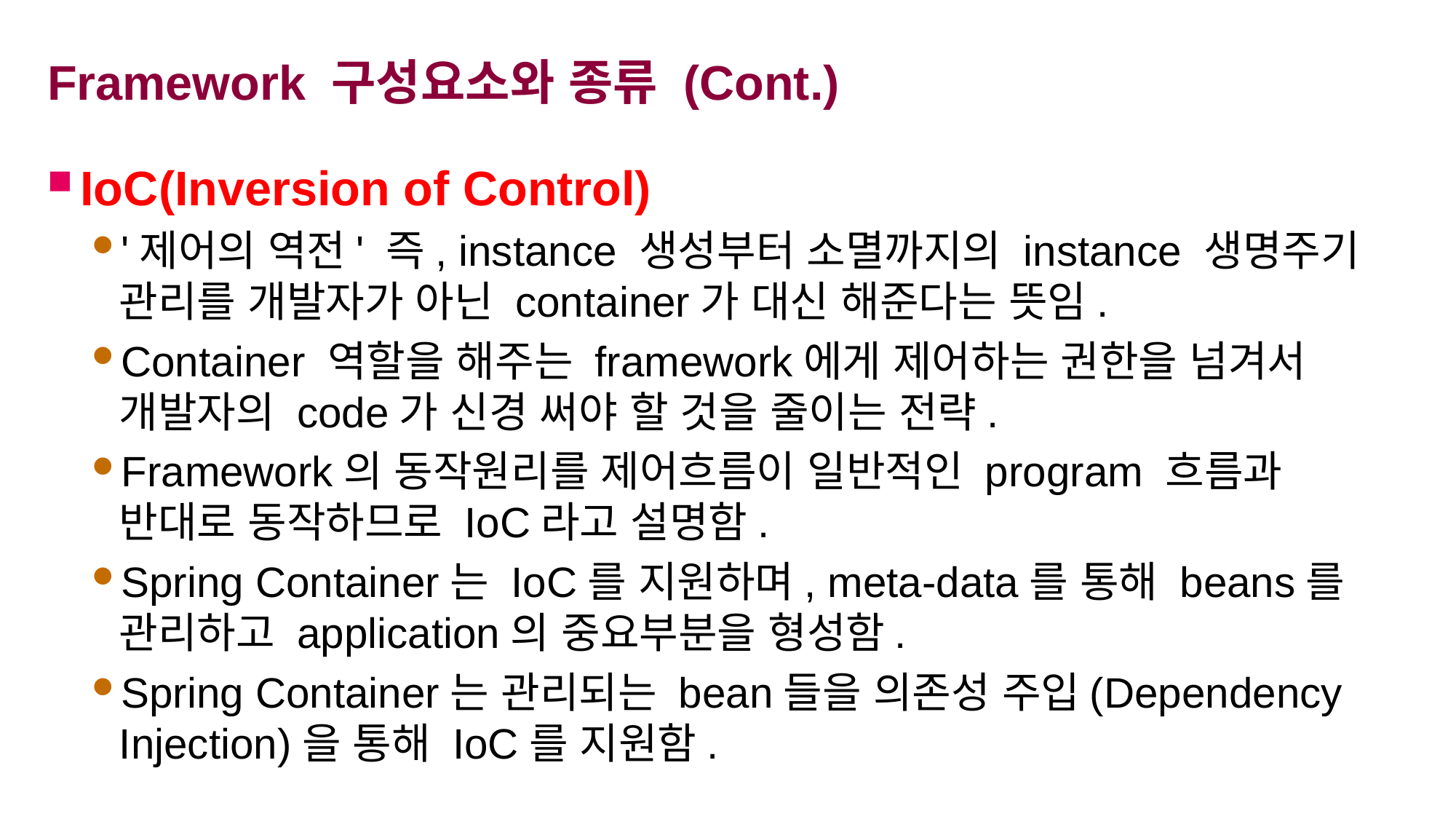

# Framework 구성요소와 종류 (Cont.)
IoC(Inversion of Control)
'제어의 역전' 즉, instance 생성부터 소멸까지의 instance 생명주기 관리를 개발자가 아닌 container가 대신 해준다는 뜻임.
Container 역할을 해주는 framework에게 제어하는 권한을 넘겨서 개발자의 code가 신경 써야 할 것을 줄이는 전략.
Framework의 동작원리를 제어흐름이 일반적인 program 흐름과  반대로 동작하므로 IoC라고 설명함.
Spring Container는 IoC를 지원하며, meta-data를 통해 beans를  관리하고 application의 중요부분을 형성함.
Spring Container는 관리되는 bean들을 의존성 주입(Dependency Injection)을 통해 IoC를 지원함.